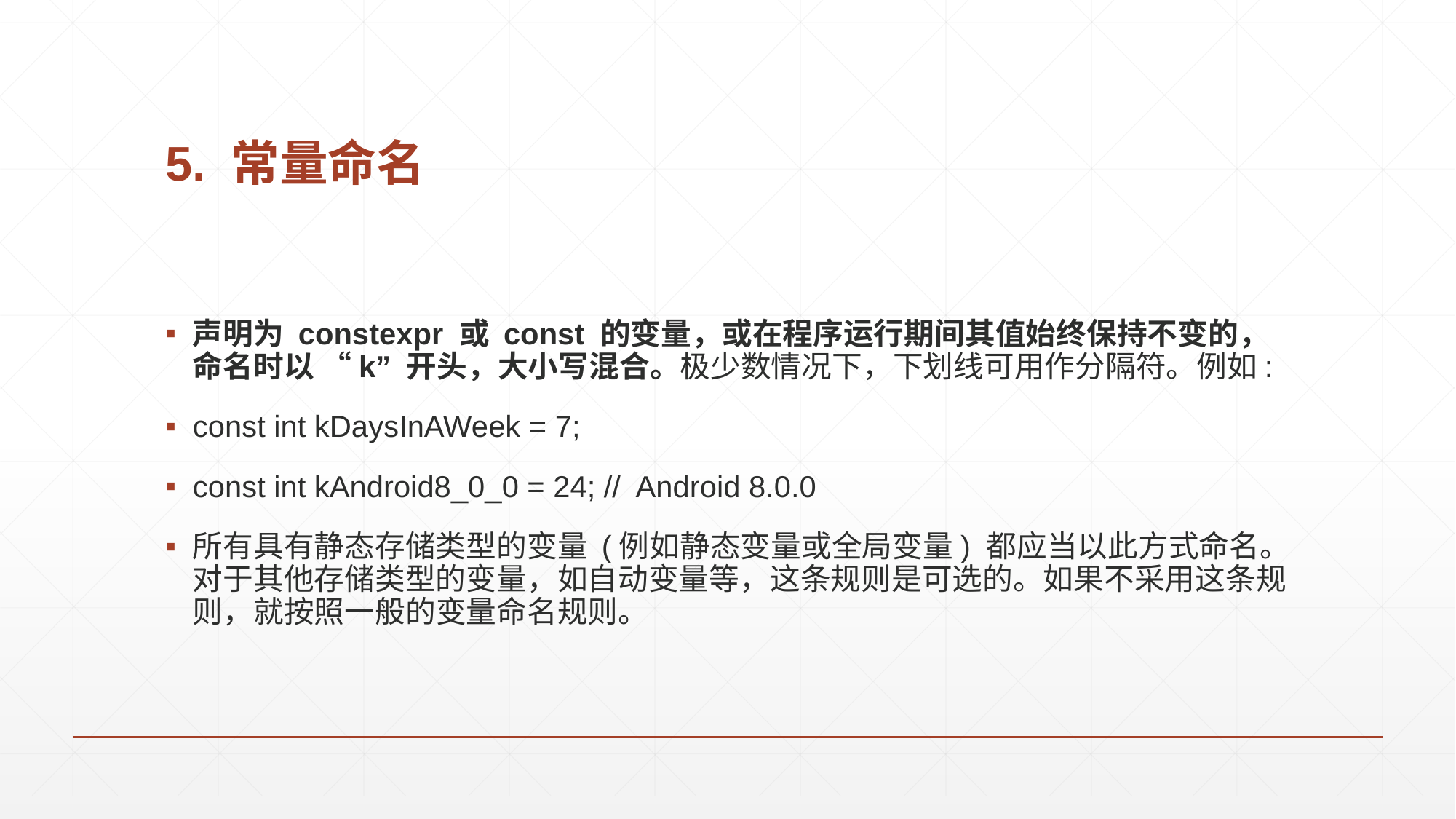

# 5. 常量命名
声明为 constexpr 或 const 的变量，或在程序运行期间其值始终保持不变的，命名时以 “k” 开头，大小写混合。极少数情况下，下划线可用作分隔符。例如:
const int kDaysInAWeek = 7;
const int kAndroid8_0_0 = 24; //  Android 8.0.0
所有具有静态存储类型的变量 (例如静态变量或全局变量) 都应当以此方式命名。对于其他存储类型的变量，如自动变量等，这条规则是可选的。如果不采用这条规则，就按照一般的变量命名规则。